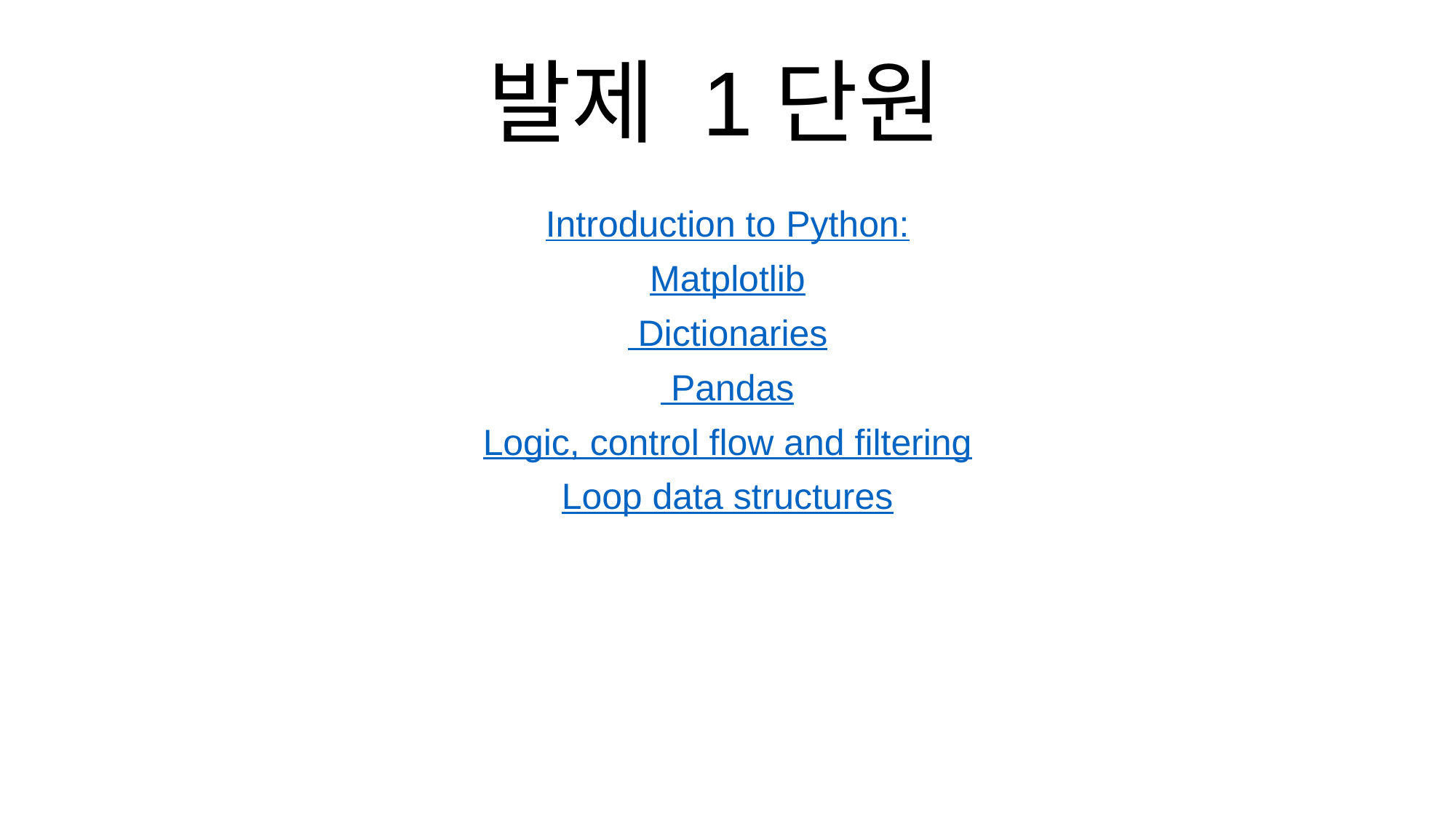

# 발제 1단원
Introduction to Python:
Matplotlib
 Dictionaries
 Pandas
Logic, control flow and filtering
Loop data structures